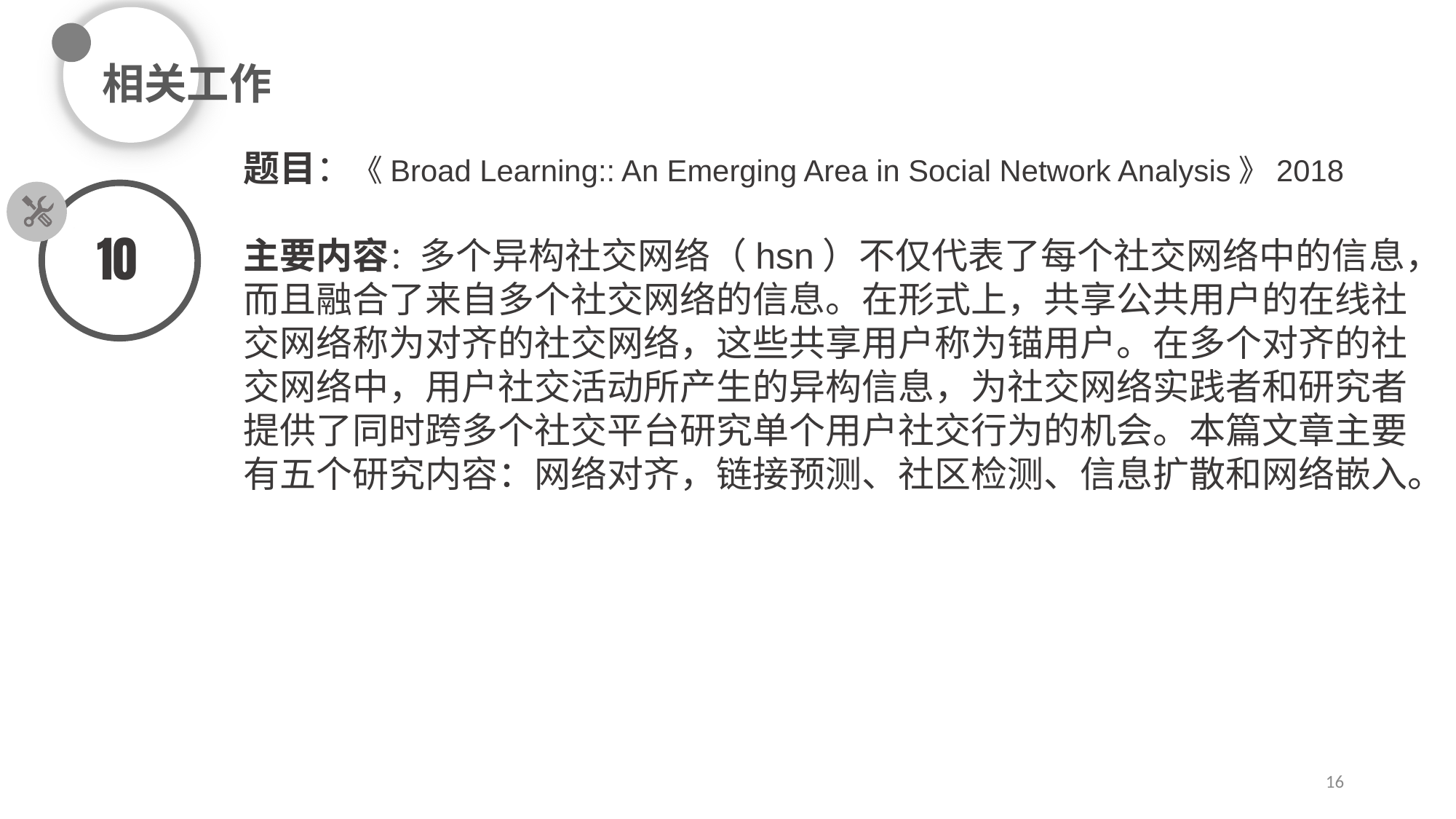

相关工作
题目：《Broad Learning:: An Emerging Area in Social Network Analysis》2018

主要内容：多个异构社交网络（hsn）不仅代表了每个社交网络中的信息，而且融合了来自多个社交网络的信息。在形式上，共享公共用户的在线社交网络称为对齐的社交网络，这些共享用户称为锚用户。在多个对齐的社交网络中，用户社交活动所产生的异构信息，为社交网络实践者和研究者提供了同时跨多个社交平台研究单个用户社交行为的机会。本篇文章主要有五个研究内容：网络对齐，链接预测、社区检测、信息扩散和网络嵌入。

10
16